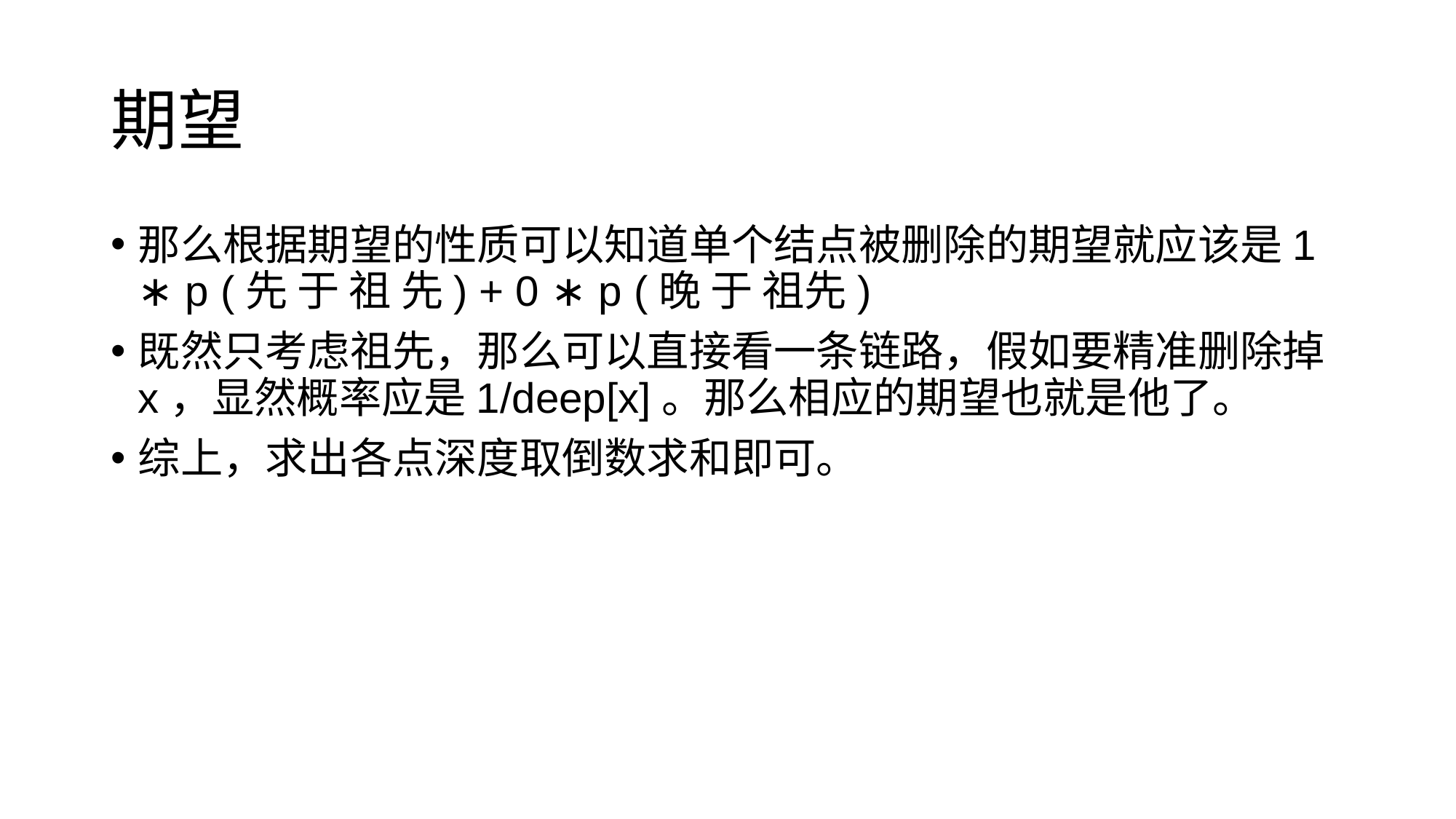

# 期望
那么根据期望的性质可以知道单个结点被删除的期望就应该是1 ∗ p (先 于 祖 先) + 0 ∗ p (晚 于 祖先)
既然只考虑祖先，那么可以直接看一条链路，假如要精准删除掉x，显然概率应是1/deep[x]。那么相应的期望也就是他了。
综上，求出各点深度取倒数求和即可。